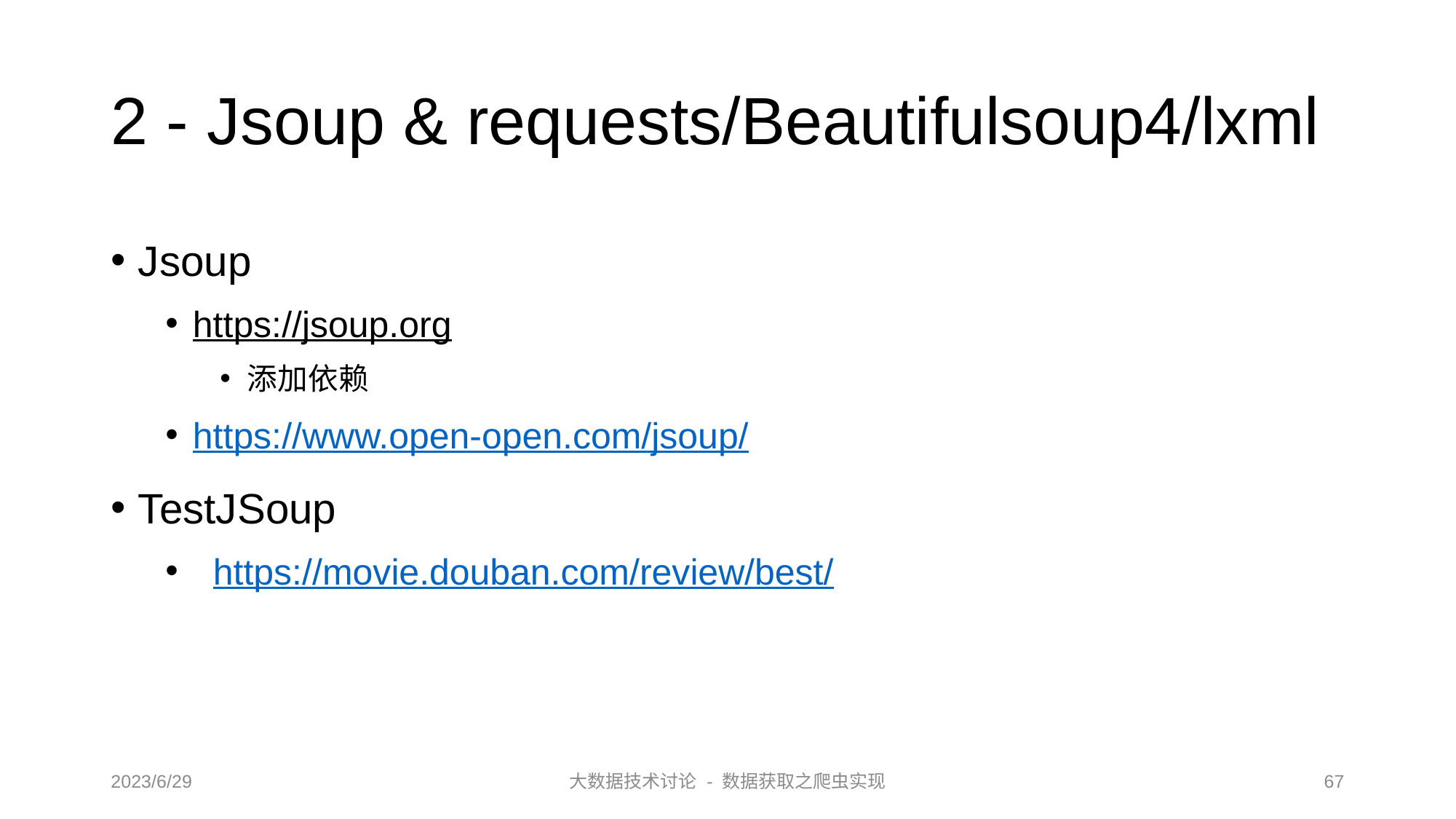

# 2 - Jsoup & requests/Beautifulsoup4/lxml
Jsoup
https://jsoup.org
添加依赖
https://www.open-open.com/jsoup/
TestJSoup
  https://movie.douban.com/review/best/
2023/6/29
大数据技术讨论 - 数据获取之爬虫实现
67